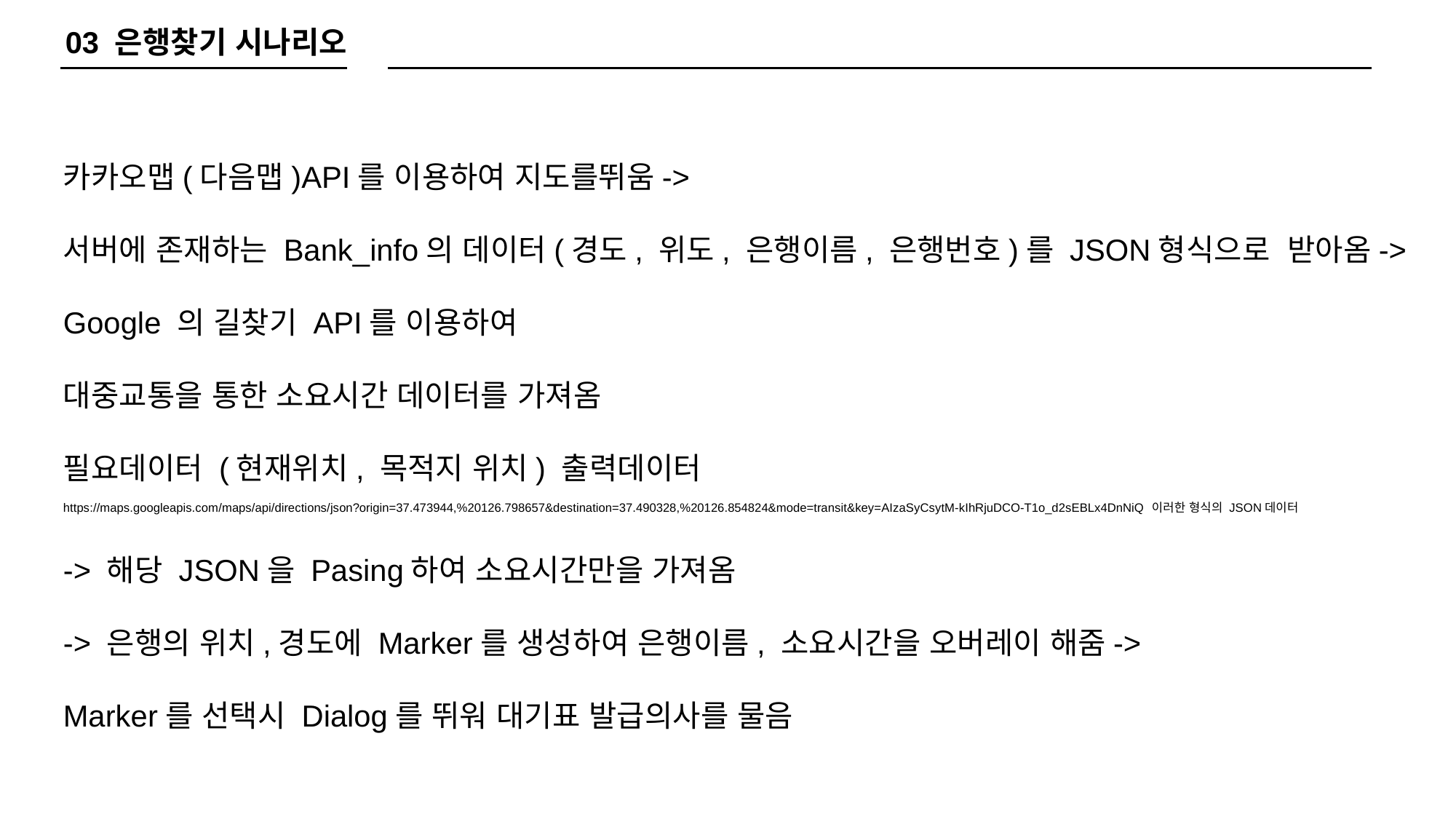

03 은행찾기 시나리오
카카오맵(다음맵)API를 이용하여 지도를뛰움->
서버에 존재하는 Bank_info의 데이터(경도, 위도, 은행이름, 은행번호)를 JSON형식으로  받아옴->
Google 의 길찾기 API를 이용하여
대중교통을 통한 소요시간 데이터를 가져옴
필요데이터 (현재위치, 목적지 위치) 출력데이터
https://maps.googleapis.com/maps/api/directions/json?origin=37.473944,%20126.798657&destination=37.490328,%20126.854824&mode=transit&key=AIzaSyCsytM-kIhRjuDCO-T1o_d2sEBLx4DnNiQ 이러한 형식의 JSON데이터
-> 해당 JSON을 Pasing하여 소요시간만을 가져옴
-> 은행의 위치,경도에 Marker를 생성하여 은행이름, 소요시간을 오버레이 해줌->
Marker를 선택시 Dialog를 뛰워 대기표 발급의사를 물음